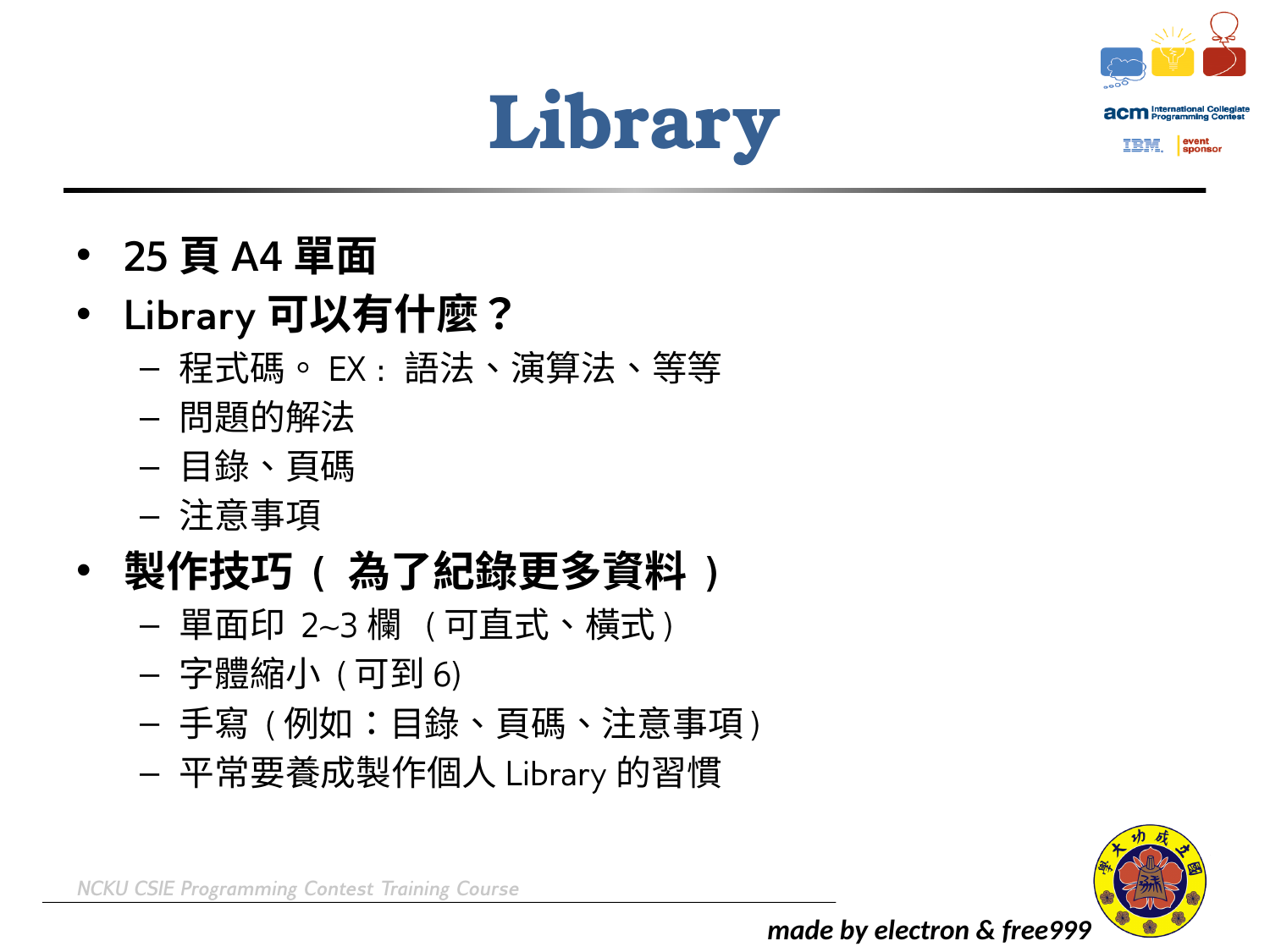

# Library
25頁A4單面
Library可以有什麼？
程式碼。EX : 語法、演算法、等等
問題的解法
目錄、頁碼
注意事項
製作技巧 ( 為了紀錄更多資料 )
單面印 2~3欄  (可直式、橫式)
字體縮小 (可到6)
手寫 (例如：目錄、頁碼、注意事項)
平常要養成製作個人Library的習慣

NCKU CSIE Programming Contest Training Course